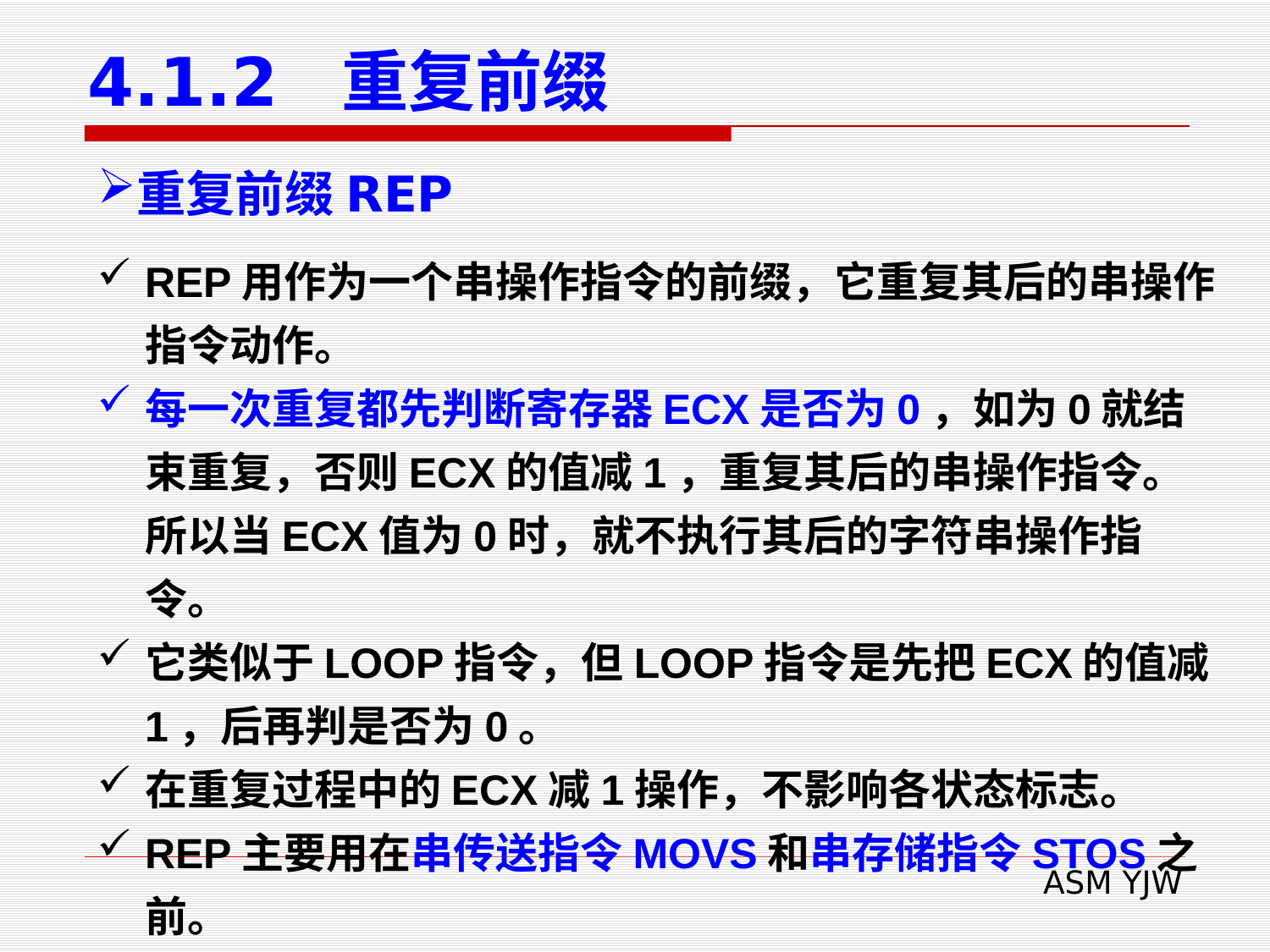

# 4.1.2  重复前缀
重复前缀REP
REP用作为一个串操作指令的前缀，它重复其后的串操作指令动作。
每一次重复都先判断寄存器ECX是否为0，如为0就结束重复，否则ECX的值减1，重复其后的串操作指令。所以当ECX值为0时，就不执行其后的字符串操作指令。
它类似于LOOP指令，但LOOP指令是先把ECX的值减1，后再判是否为0。
在重复过程中的ECX减1操作，不影响各状态标志。
REP主要用在串传送指令MOVS和串存储指令STOS之前。